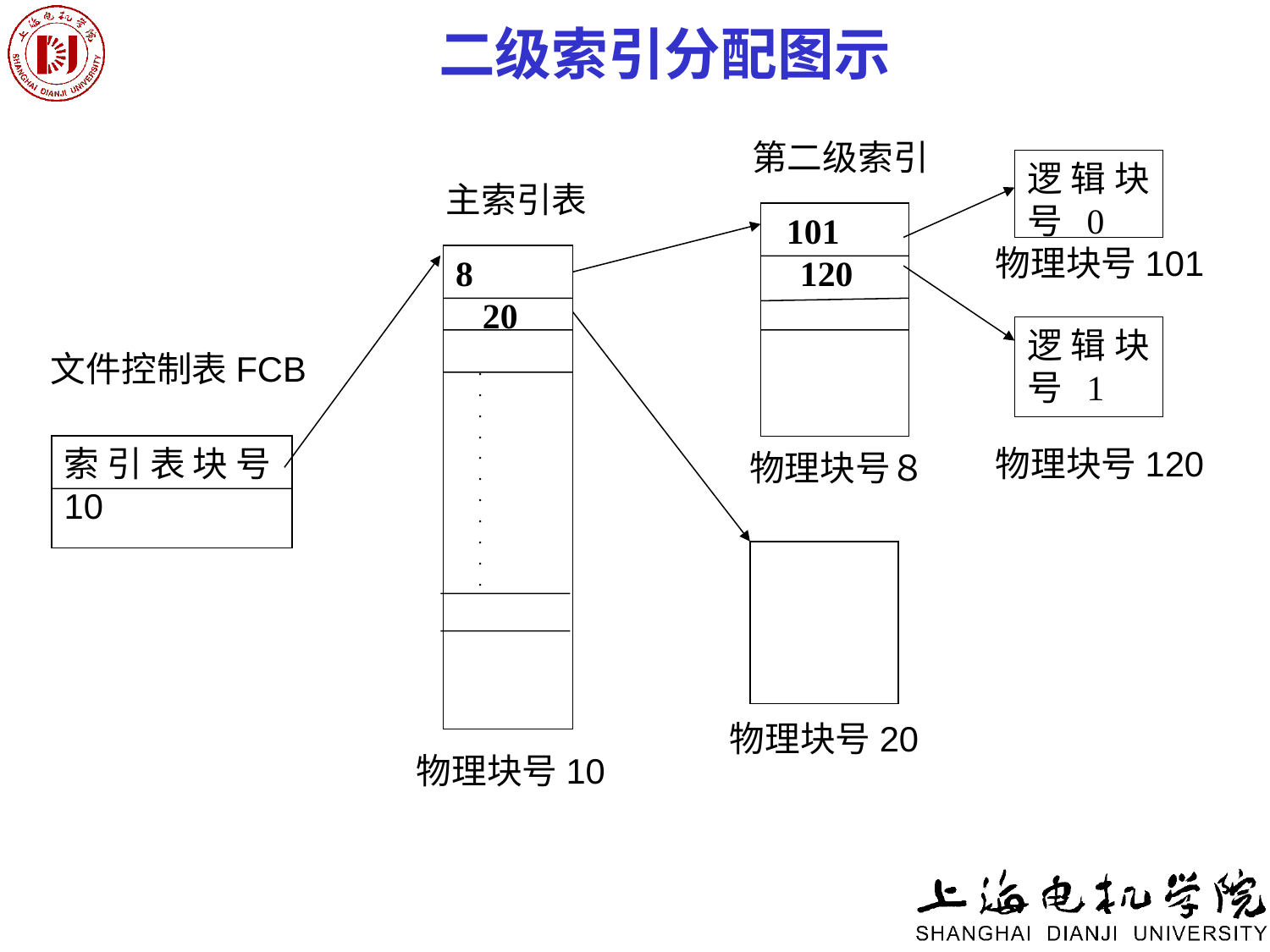

#
二级索引分配图示
第二级索引
逻辑块号  0

逻辑块号  1
   101
   120

8
   20

     .
     .
     .
     .
     .
     .
     .
     .
     .
     .
     .

索引表块号10

 主索引表
物理块号101
文件控制表FCB
物理块号120
物理块号８
物理块号20
  物理块号10